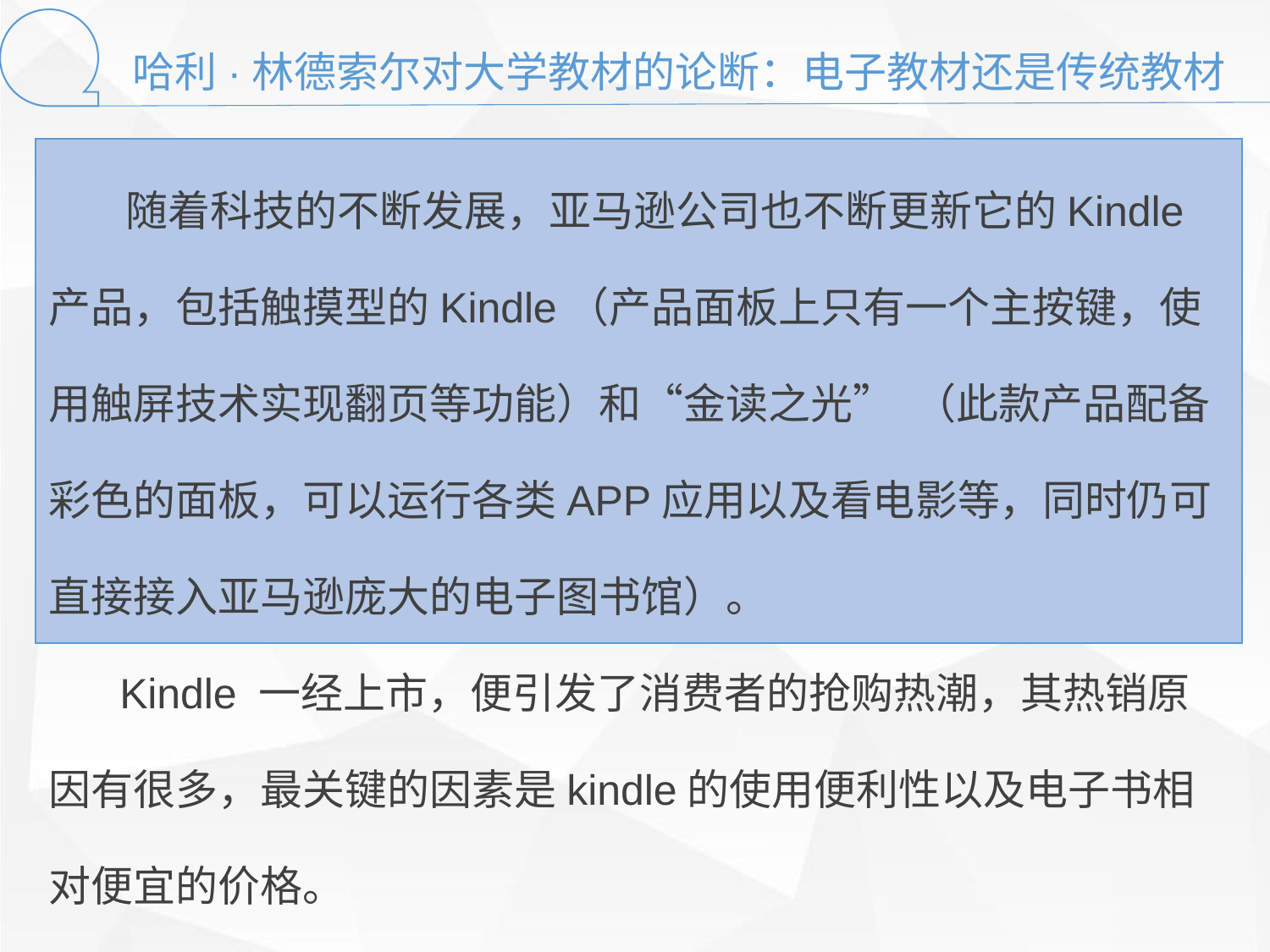

哈利·林德索尔对大学教材的论断：电子教材还是传统教材
       随着科技的不断发展，亚马逊公司也不断更新它的Kindle产品，包括触摸型的Kindle（产品面板上只有一个主按键，使用触屏技术实现翻页等功能）和“金读之光”  （此款产品配备彩色的面板，可以运行各类APP应用以及看电影等，同时仍可直接接入亚马逊庞大的电子图书馆）。
      Kindle 一经上市，便引发了消费者的抢购热潮，其热销原因有很多，最关键的因素是kindle的使用便利性以及电子书相对便宜的价格。